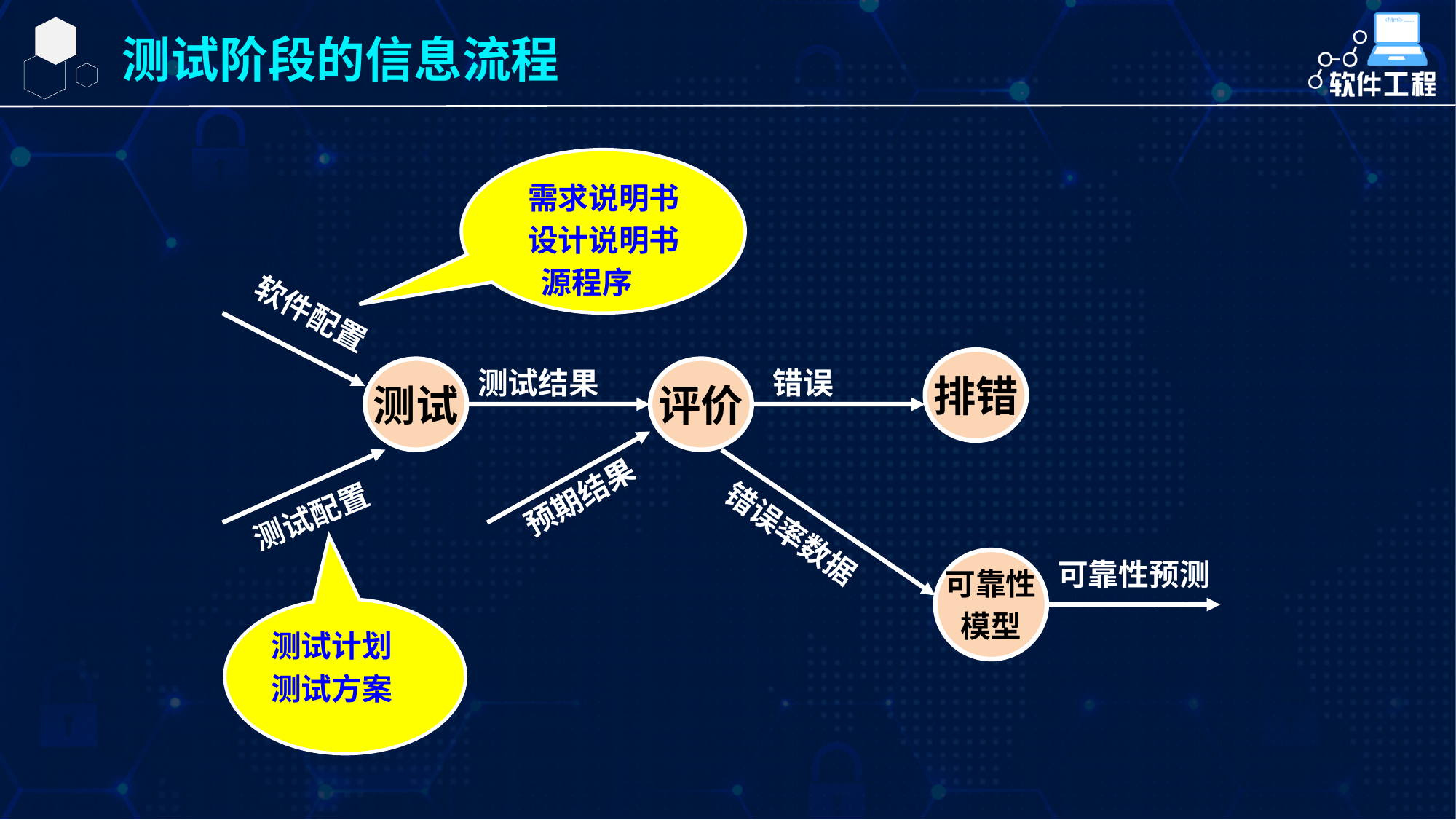

测试阶段的信息流程
 需求说明书
 设计说明书
   源程序
软件配置

排错
测试
测试结果
评价
错误

预期结果
测试配置
错误率数据
可靠性
模型
可靠性预测

测试计划
测试方案